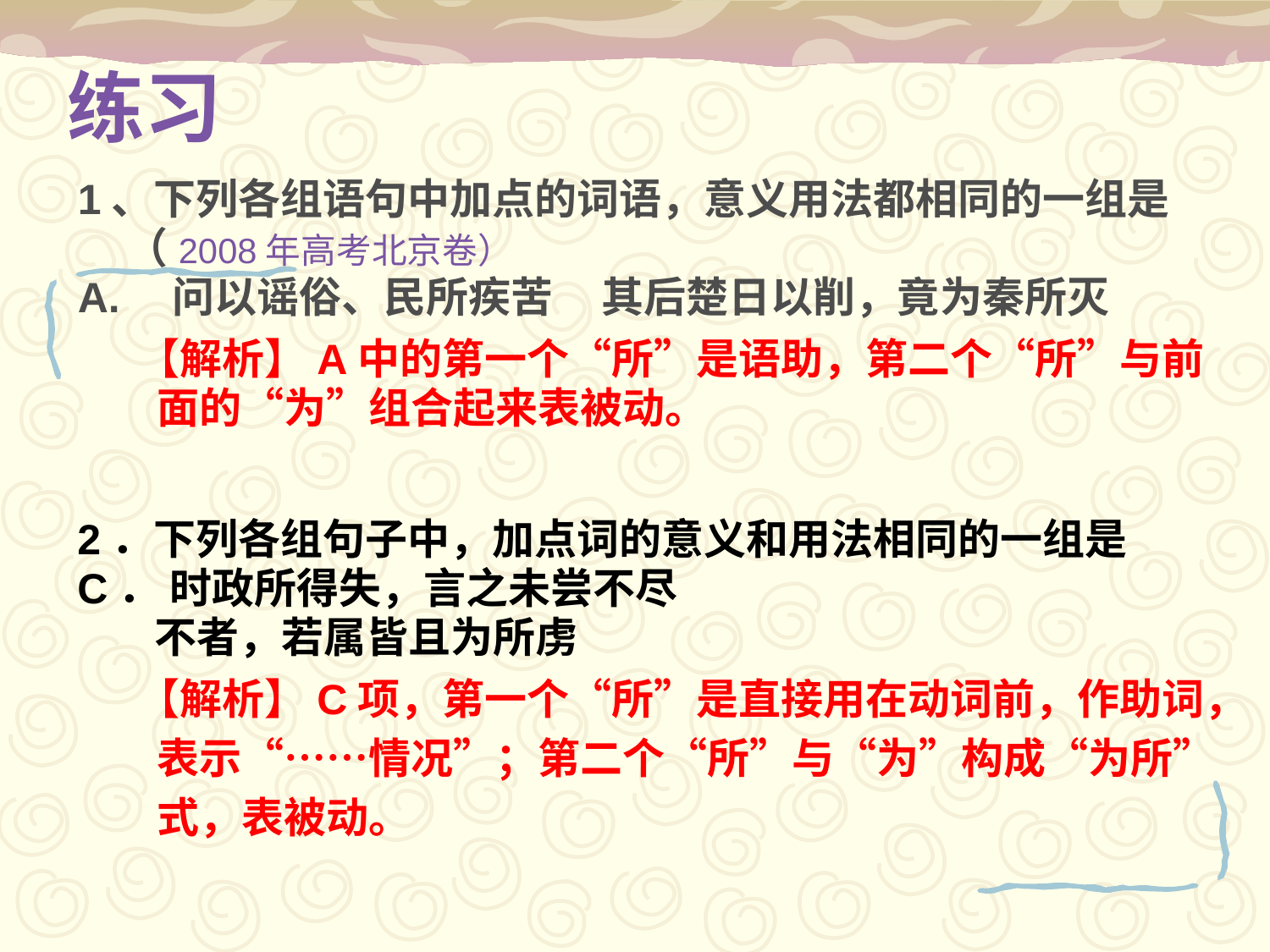

# 练习
1、下列各组语句中加点的词语，意义用法都相同的一组是
    （2008年高考北京卷）
A.　问以谣俗、民所疾苦     其后楚日以削，竟为秦所灭
【解析】A中的第一个“所”是语助，第二个“所”与前
 面的“为”组合起来表被动。
2．下列各组句子中，加点词的意义和用法相同的一组是
C． 时政所得失，言之未尝不尽
       不者，若属皆且为所虏
【解析】C项，第一个“所”是直接用在动词前，作助词，
 表示“……情况”；第二个“所”与“为”构成“为所”
 式，表被动。